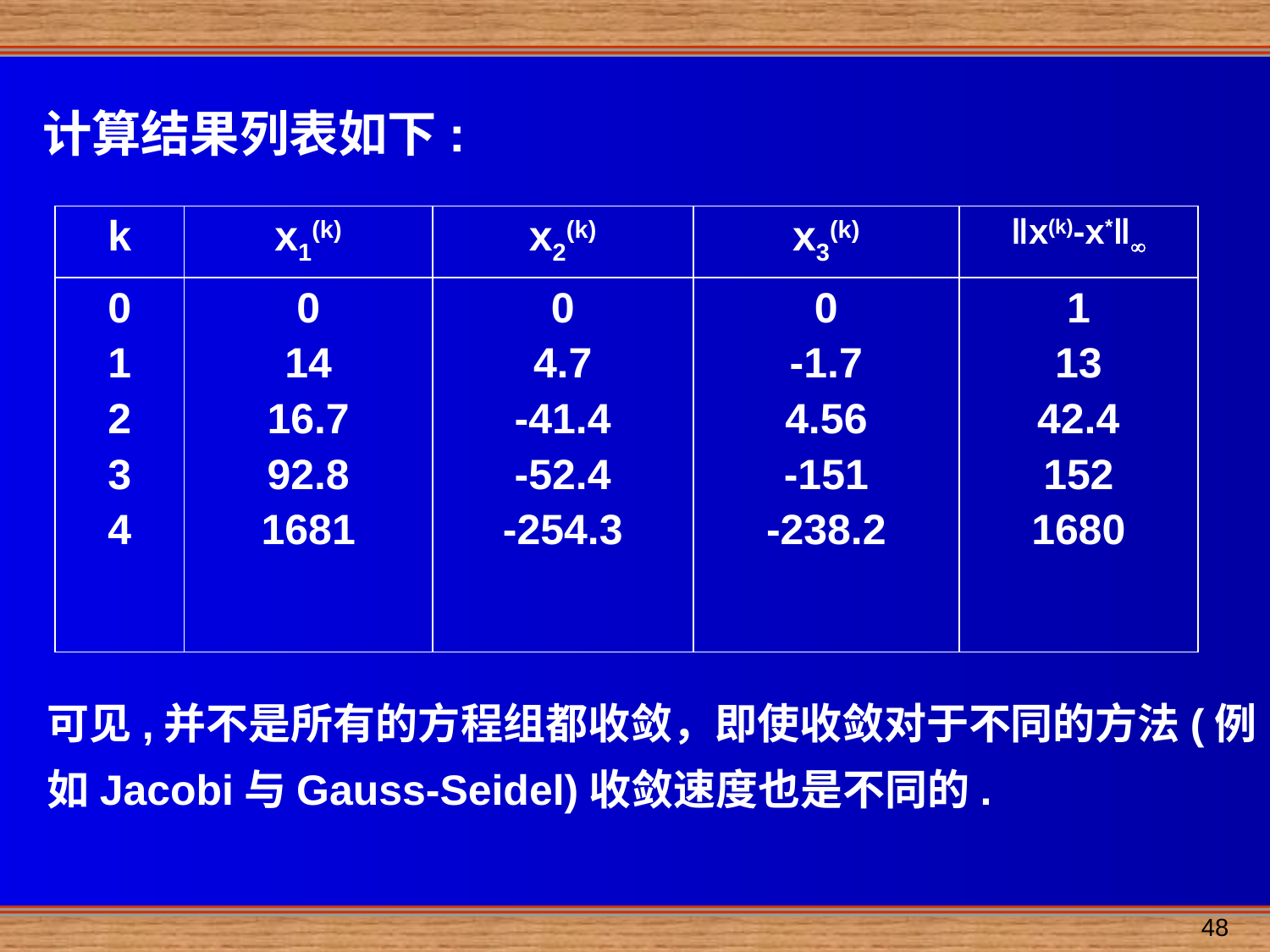

计算结果列表如下:
| k | x1(k) | x2(k) | x3(k) | ‖x(k)-x\*‖∞ |
| --- | --- | --- | --- | --- |
| 0 1 2 3 4 | 0 14 16.7 92.8 1681 | 0 4.7 -41.4 -52.4 -254.3 | 0 -1.7 4.56 -151 -238.2 | 1 13 42.4 152 1680 |
可见,并不是所有的方程组都收敛，即使收敛对于不同的方法(例如Jacobi与Gauss-Seidel)收敛速度也是不同的.